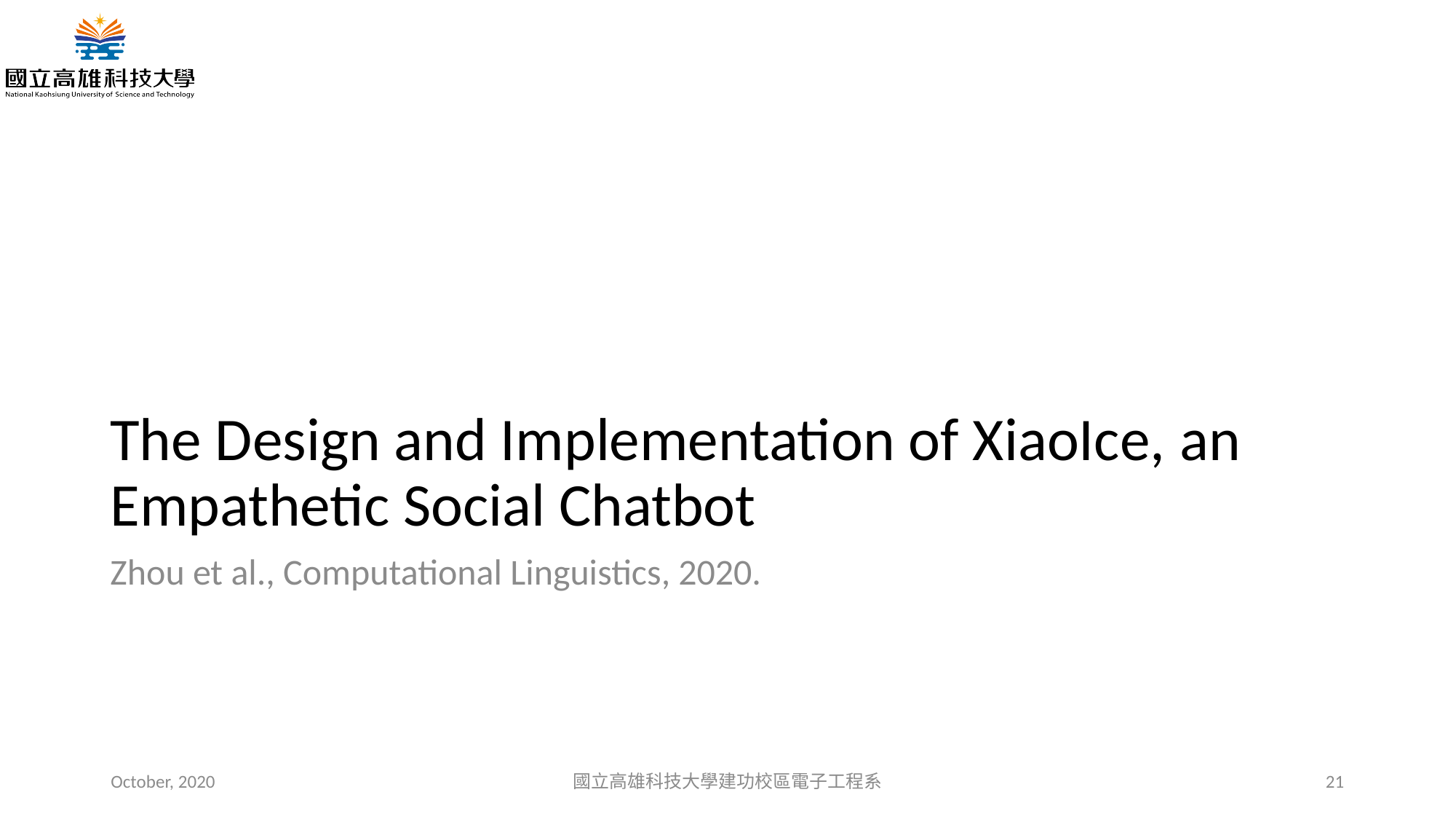

# The Design and Implementation of XiaoIce, an Empathetic Social Chatbot
Zhou et al., Computational Linguistics, 2020.
October, 2020
國立高雄科技大學建功校區電子工程系
21